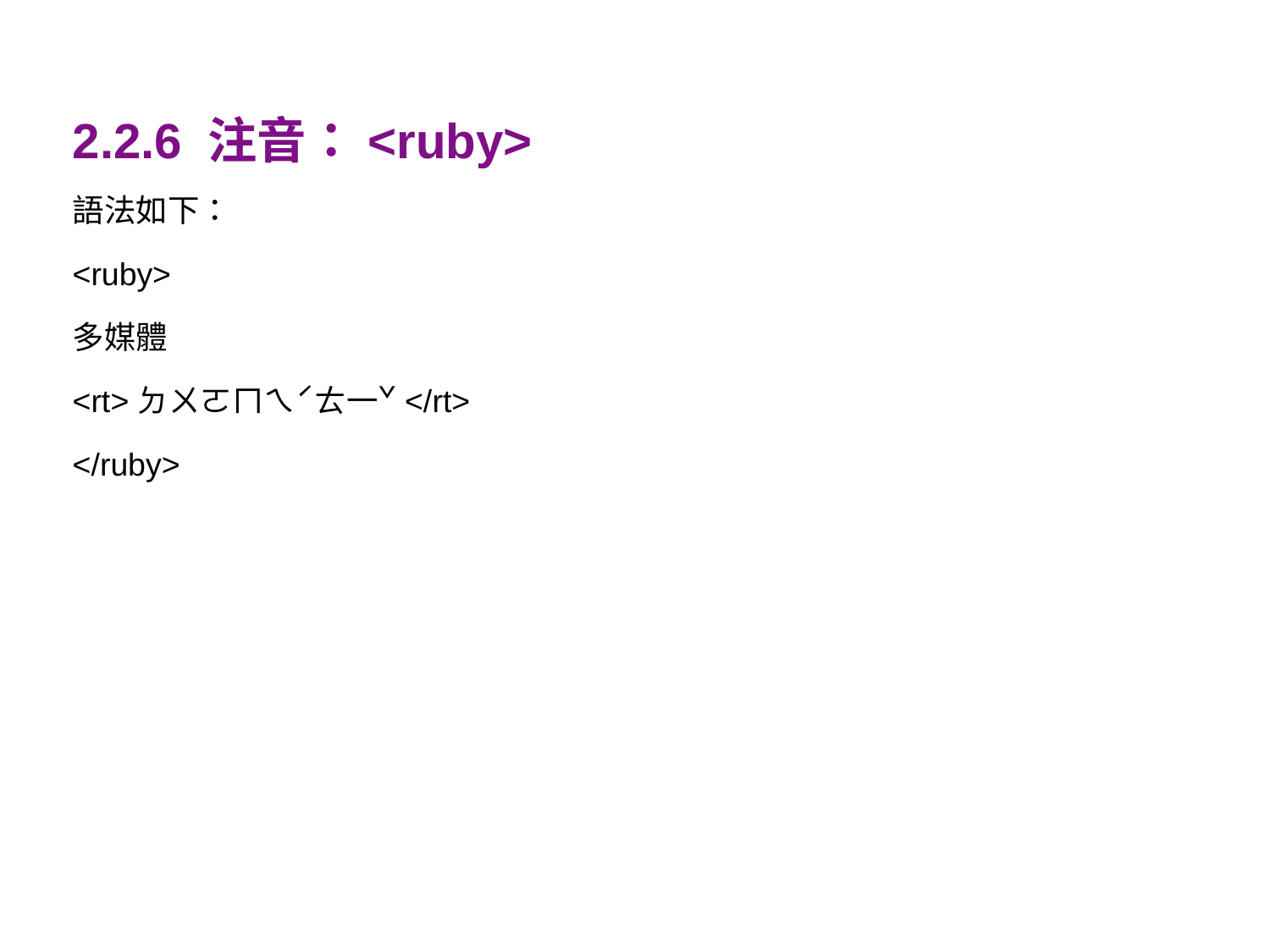

2.2.6 注音：<ruby>
語法如下：
<ruby>
多媒體
<rt>ㄉㄨㄛㄇㄟˊㄊ一ˇ</rt>
</ruby>